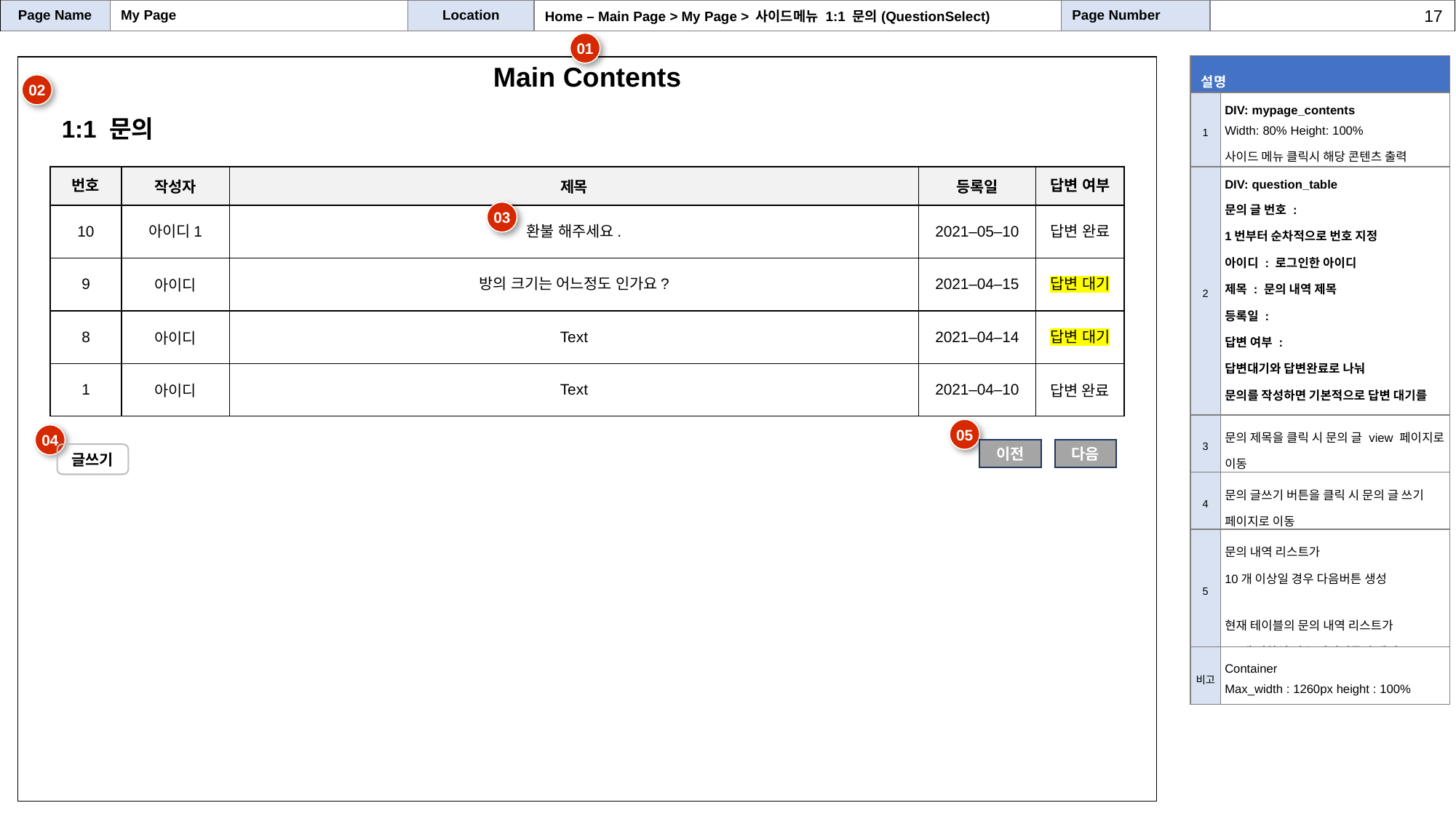

| Page Name | My Page | Location | Home – Main Page > My Page > 사이드메뉴 1:1 문의(QuestionSelect) | Page Number |  |
| --- | --- | --- | --- | --- | --- |
17
01
| 설명 |  |
| --- | --- |
| 1 | DIV: mypage\_contents Width: 80% Height: 100% 사이드 메뉴 클릭시 해당 콘텐츠 출력 |
| 2 | DIV: question\_table 문의 글 번호 : 1번부터 순차적으로 번호 지정 아이디 : 로그인한 아이디 제목 : 문의 내역 제목 등록일 : 답변 여부 : 답변대기와 답변완료로 나눠 문의를 작성하면 기본적으로 답변 대기를 출력하고 답변이 완료되었을 경우 문의상황이 답변완료로 변경 |
| 3 | 문의 제목을 클릭 시 문의 글 view 페이지로 이동 |
| 4 | 문의 글쓰기 버튼을 클릭 시 문의 글 쓰기 페이지로 이동 |
| 5 | 문의 내역 리스트가 10개 이상일 경우 다음버튼 생성 현재 테이블의 문의 내역 리스트가 10개 이하일 경우 이전버튼만 생성 |
| 비고 | Container Max\_width : 1260px height : 100% |
| Main Contents |
| --- |
02
1:1 문의

| 번호 | 작성자 | 제목 | 등록일 | 답변 여부 |
| --- | --- | --- | --- | --- |
| 10 | 아이디1 | 환불 해주세요. | 2021–05–10 | 답변 완료 |
| 9 | 아이디 | 방의 크기는 어느정도 인가요? | 2021–04–15 | 답변 대기 |
| 8 | 아이디 | Text | 2021–04–14 | 답변 대기 |
| 1 | 아이디 | Text | 2021–04–10 | 답변 완료 |
03
05
04
이전
다음
글쓰기